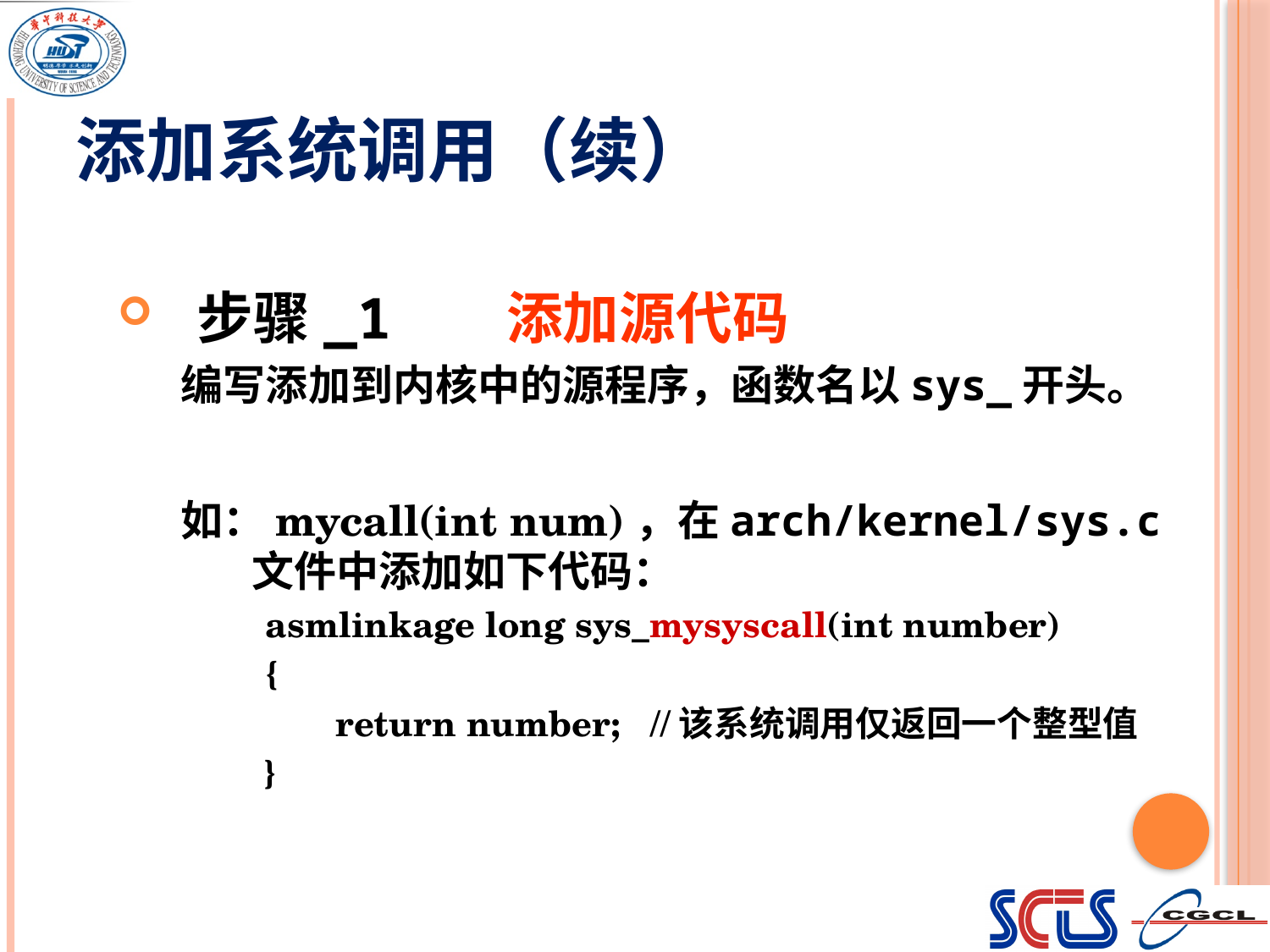

# 添加系统调用（续）
步骤_1   添加源代码
编写添加到内核中的源程序，函数名以sys_开头。

如：mycall(int num)，在arch/kernel/sys.c文件中添加如下代码：
 asmlinkage long sys_mysyscall(int number)
  {
         return number;   //该系统调用仅返回一个整型值
  }
29